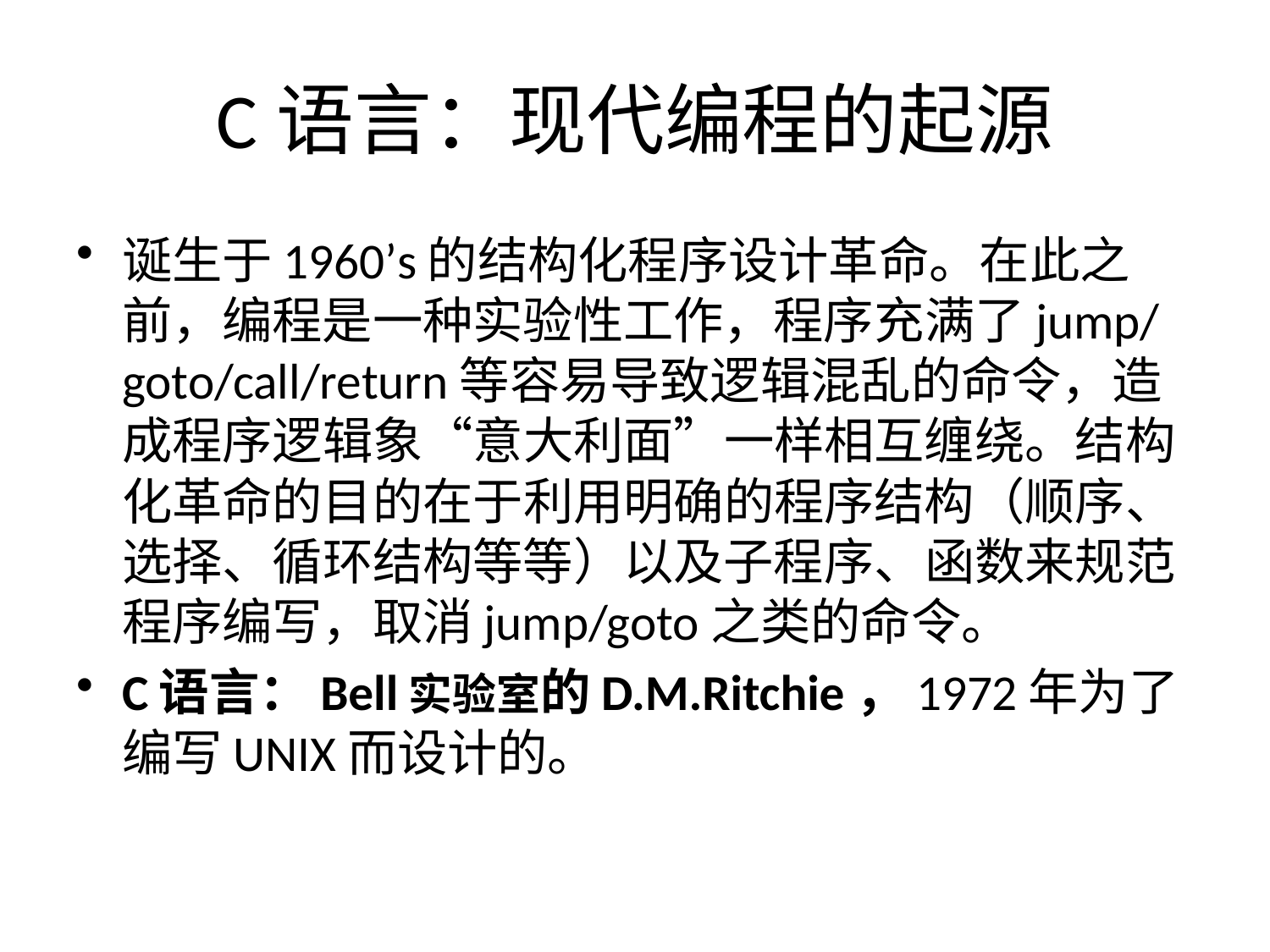

# C语言：现代编程的起源
诞生于1960’s的结构化程序设计革命。在此之前，编程是一种实验性工作，程序充满了jump/goto/call/return等容易导致逻辑混乱的命令，造成程序逻辑象“意大利面”一样相互缠绕。结构化革命的目的在于利用明确的程序结构（顺序、选择、循环结构等等）以及子程序、函数来规范程序编写，取消jump/goto之类的命令。
C语言：Bell实验室的D.M.Ritchie，1972年为了编写UNIX而设计的。